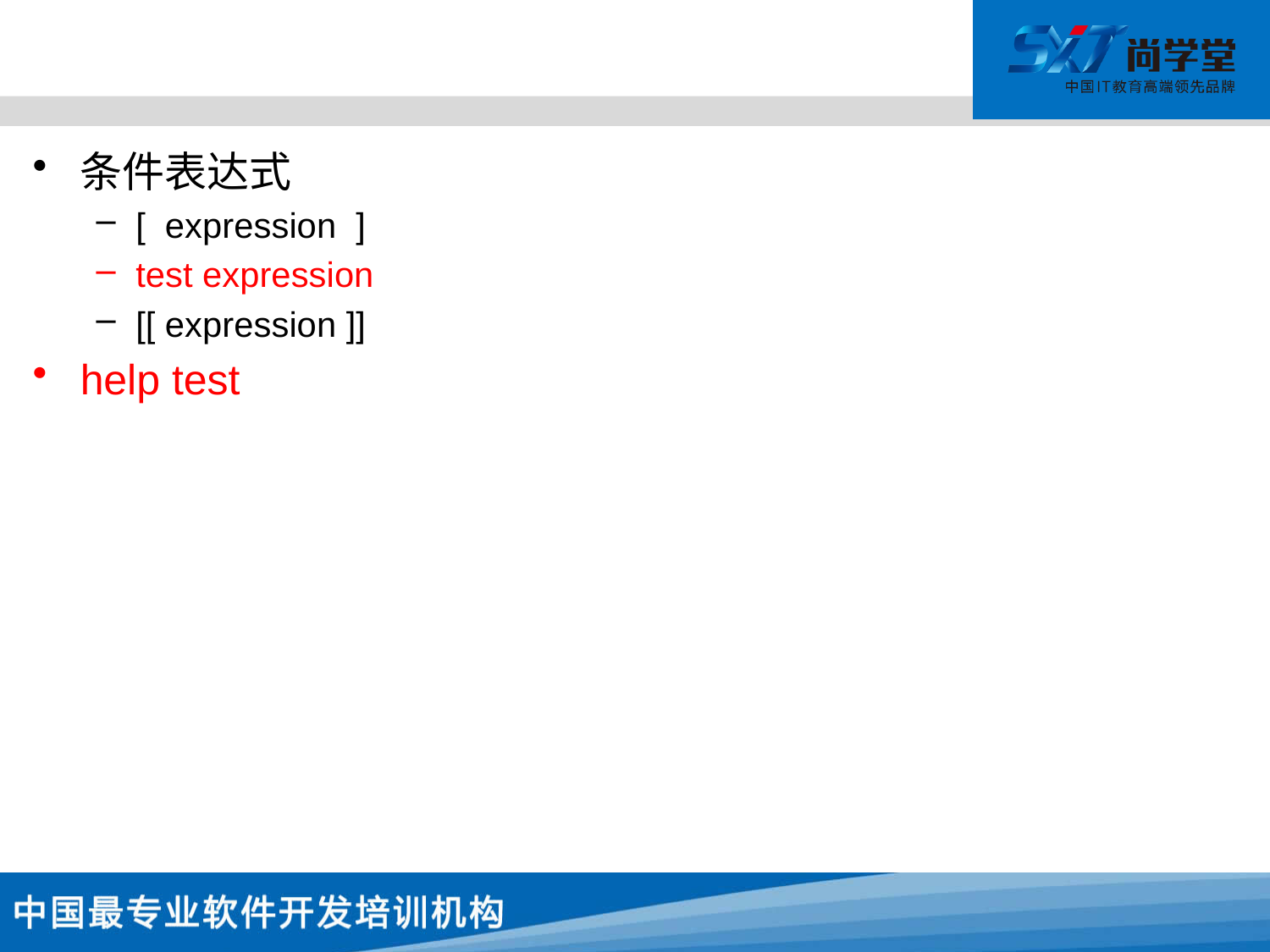

#
条件表达式
[  expression  ]
test expression
[[ expression ]]
help test